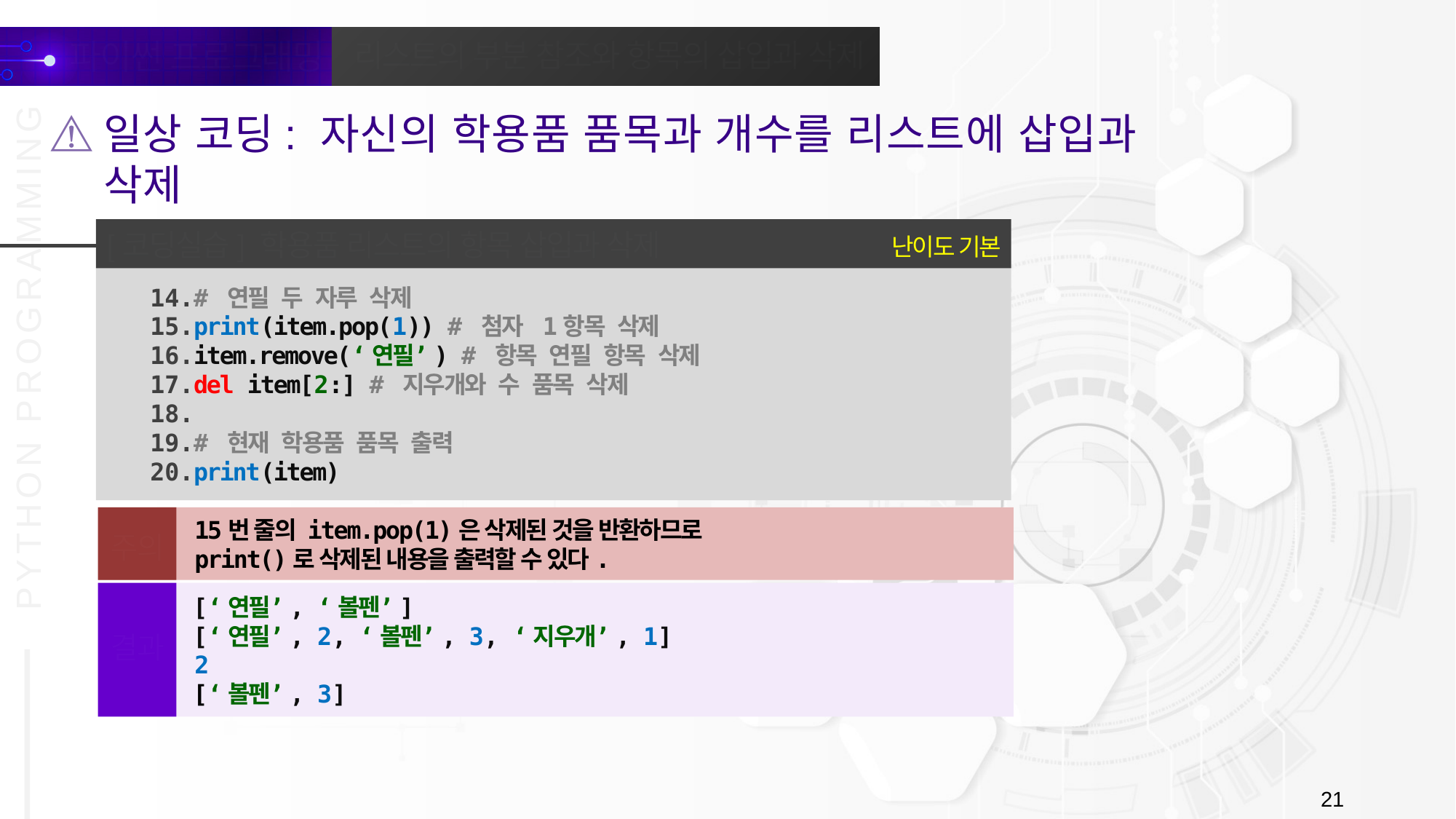

일상 코딩: 자신의 학용품 품목과 개수를 리스트에 삽입과 삭제

난이도 기본
[코딩실습] 학용품 리스트의 항목 삽입과 삭제
# 연필 두 자루 삭제
print(item.pop(1)) # 첨자 1항목 삭제
item.remove(‘연필’) # 항목 연필 항목 삭제
del item[2:] # 지우개와 수 품목 삭제

# 현재 학용품 품목 출력
print(item)
15번 줄의 item.pop(1)은 삭제된 것을 반환하므로
print()로 삭제된 내용을 출력할 수 있다.

주의
[‘연필’, ‘볼펜’]
[‘연필’, 2, ‘볼펜’, 3, ‘지우개’, 1]
2
[‘볼펜’, 3]

결과
21